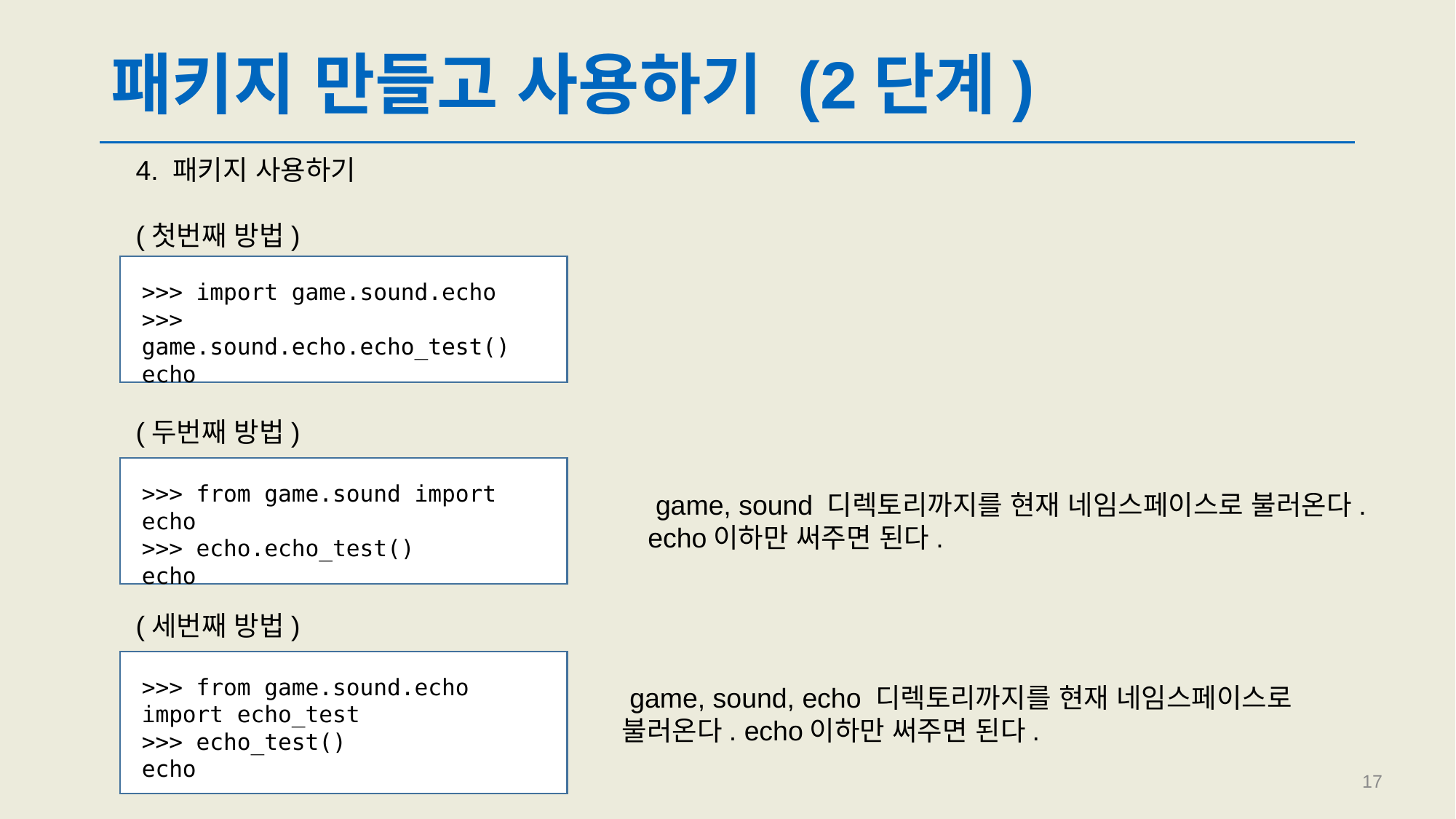

# 패키지 만들고 사용하기 (2단계)
4. 패키지 사용하기

(첫번째 방법)
>>> import game.sound.echo
>>> game.sound.echo.echo_test()
echo
(두번째 방법)
>>> from game.sound import echo
>>> echo.echo_test()
echo
 game, sound 디렉토리까지를 현재 네임스페이스로 불러온다.
echo이하만 써주면 된다.
(세번째 방법)
>>> from game.sound.echo import echo_test
>>> echo_test()
echo
 game, sound, echo 디렉토리까지를 현재 네임스페이스로 불러온다. echo이하만 써주면 된다.
17